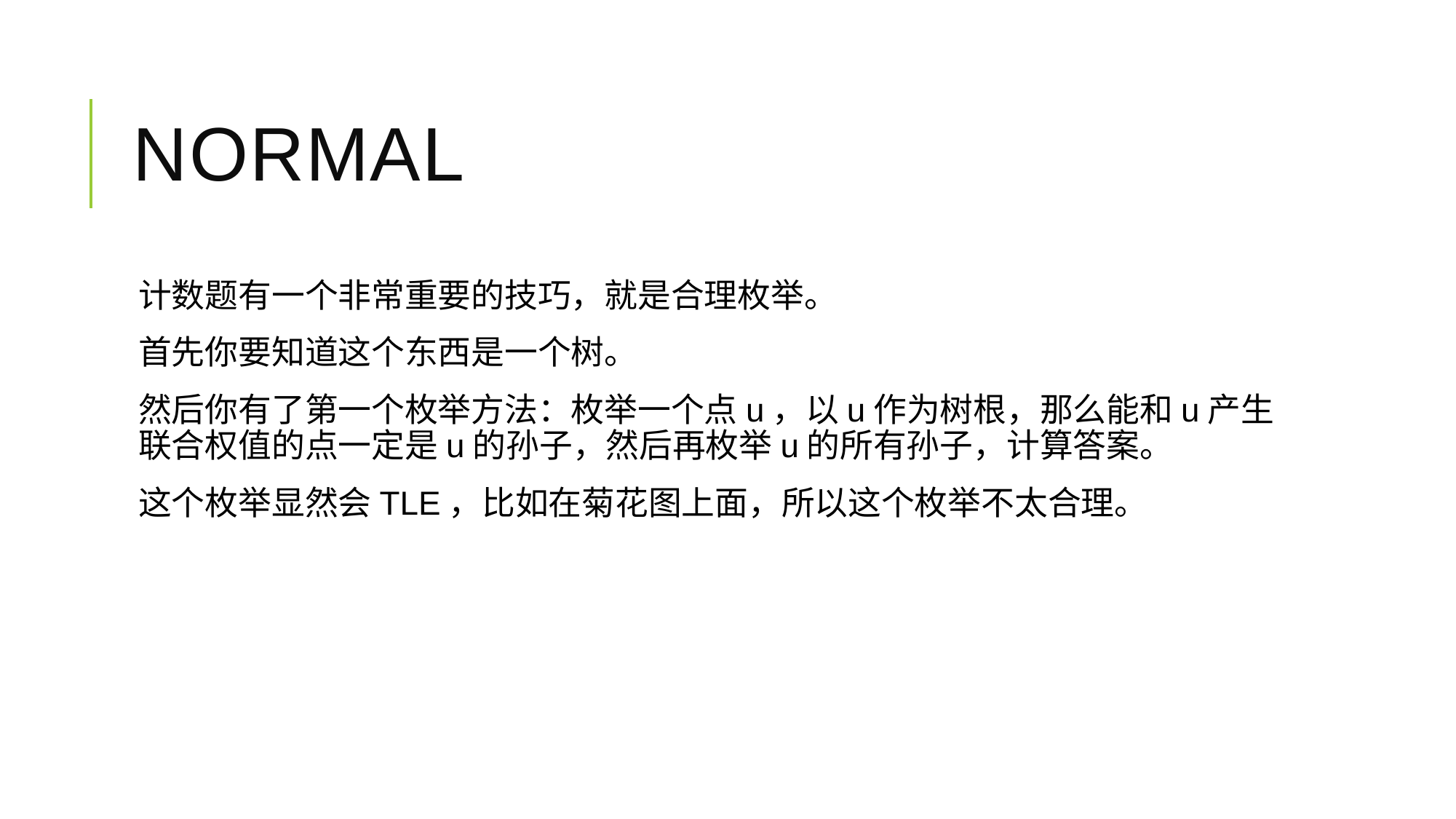

# normal
计数题有一个非常重要的技巧，就是合理枚举。
首先你要知道这个东西是一个树。
然后你有了第一个枚举方法：枚举一个点u，以u作为树根，那么能和u产生联合权值的点一定是u的孙子，然后再枚举u的所有孙子，计算答案。
这个枚举显然会TLE，比如在菊花图上面，所以这个枚举不太合理。